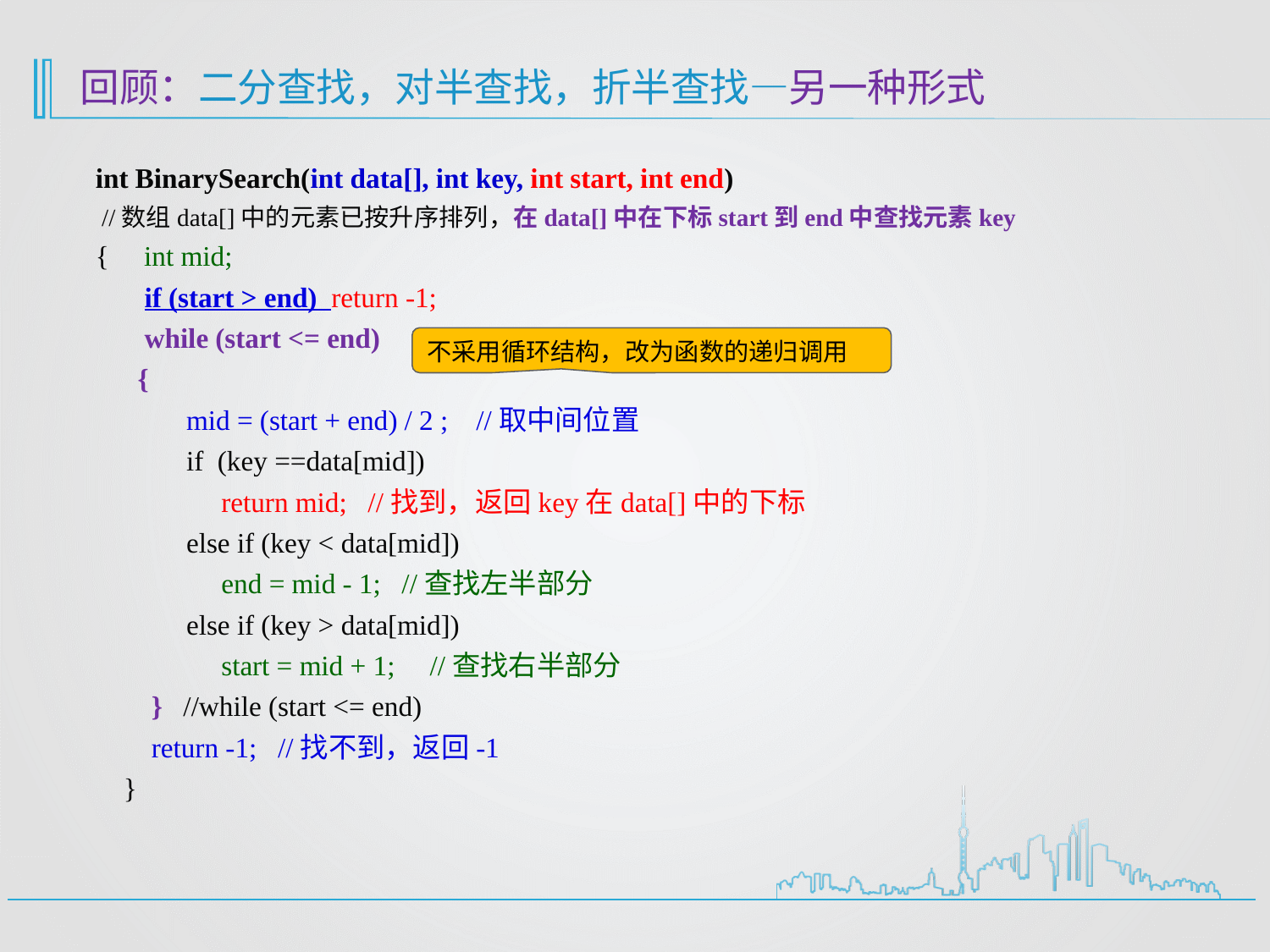

# 回顾：二分查找，对半查找，折半查找—另一种形式
int BinarySearch(int data[], int key, int start, int end)
 //数组data[]中的元素已按升序排列，在data[]中在下标start到end中查找元素key
{     int mid;
       if (start > end)  return -1;
       while (start <= end)
      {
             mid = (start + end) / 2 ;    //取中间位置
             if  (key ==data[mid])
                  return mid;   //找到，返回key在data[]中的下标
             else if (key < data[mid])
                  end = mid - 1;   //查找左半部分
             else if (key > data[mid])
                  start = mid + 1;     //查找右半部分
        }   //while (start <= end)
        return -1;   //找不到，返回-1
    }
不采用循环结构，改为函数的递归调用